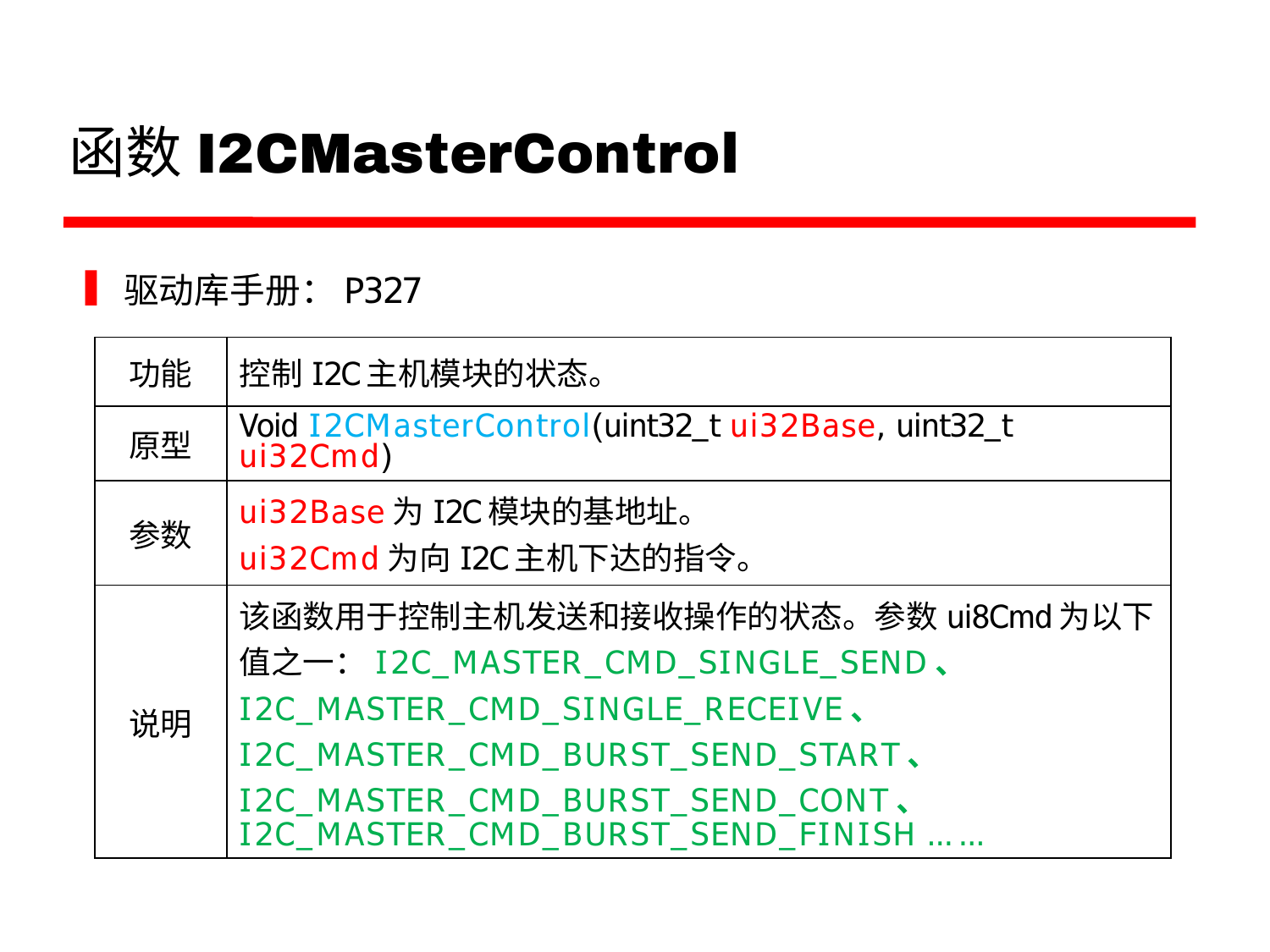

# 函数I2CMasterControl
驱动库手册：P327
| 功能 | 控制I2C主机模块的状态。 |
| --- | --- |
| 原型 | Void I2CMasterControl(uint32\_t ui32Base, uint32\_t ui32Cmd) |
| 参数 | ui32Base为I2C模块的基地址。 ui32Cmd为向I2C主机下达的指令。 |
| 说明 | 该函数用于控制主机发送和接收操作的状态。参数ui8Cmd为以下值之一：I2C\_MASTER\_CMD\_SINGLE\_SEND、 I2C\_MASTER\_CMD\_SINGLE\_RECEIVE、 I2C\_MASTER\_CMD\_BURST\_SEND\_START、 I2C\_MASTER\_CMD\_BURST\_SEND\_CONT、 I2C\_MASTER\_CMD\_BURST\_SEND\_FINISH …… |